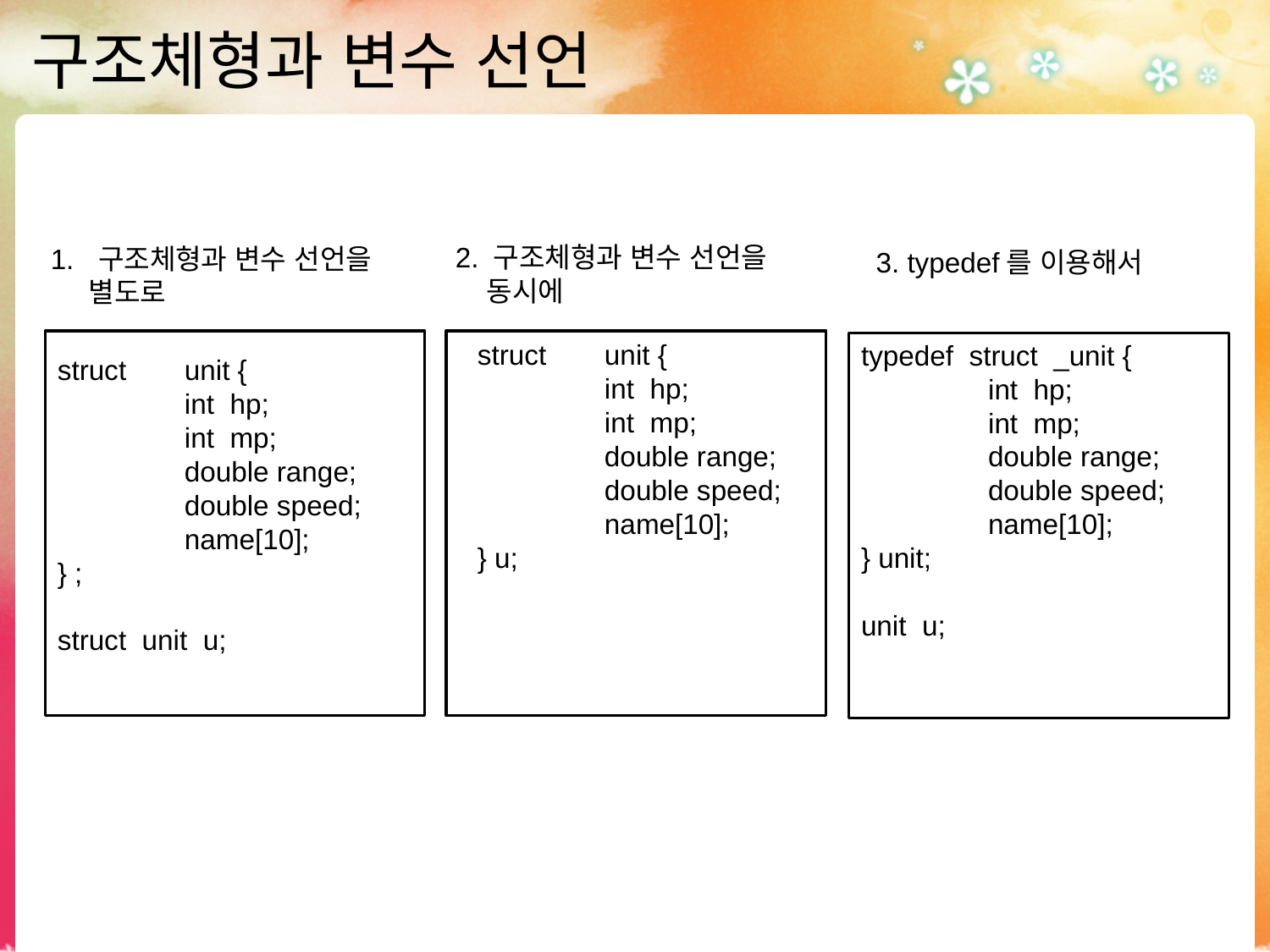

# 구조체형과 변수 선언
2. 구조체형과 변수 선언을
    동시에
구조체형과 변수 선언을
    별도로
3. typedef를 이용해서

struct	unit {
	int  hp;
	int  mp;
	double range;
	double speed;
	name[10];
} u;

typedef  struct  _unit {
	int  hp;
	int  mp;
	double range;
	double speed;
	name[10];
} unit;

unit  u;

struct	unit {
	int  hp;
	int  mp;
	double range;
	double speed;
	name[10];
} ;

struct  unit  u;